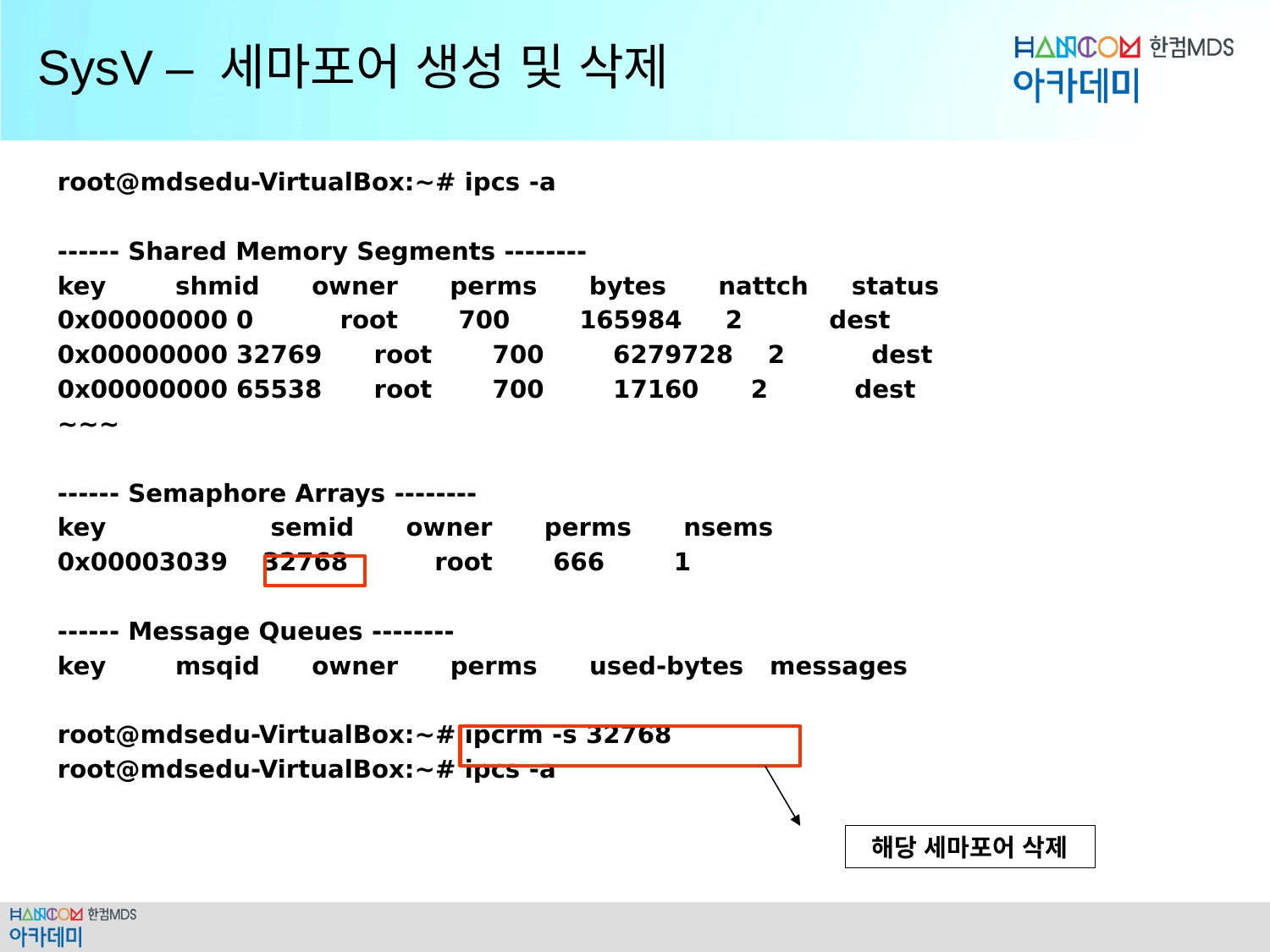

# SysV – 세마포어 생성 및 삭제
root@mdsedu-VirtualBox:~# ipcs -a

------ Shared Memory Segments --------
key        shmid      owner      perms      bytes      nattch     status
0x00000000 0          root       700        165984     2          dest
0x00000000 32769      root       700        6279728    2          dest
0x00000000 65538      root       700        17160      2          dest
~~~

------ Semaphore Arrays --------
key                   semid      owner      perms      nsems
0x00003039    32768          root       666        1

------ Message Queues --------
key        msqid      owner      perms      used-bytes   messages

root@mdsedu-VirtualBox:~# ipcrm -s 32768
root@mdsedu-VirtualBox:~# ipcs -a

해당 세마포어 삭제